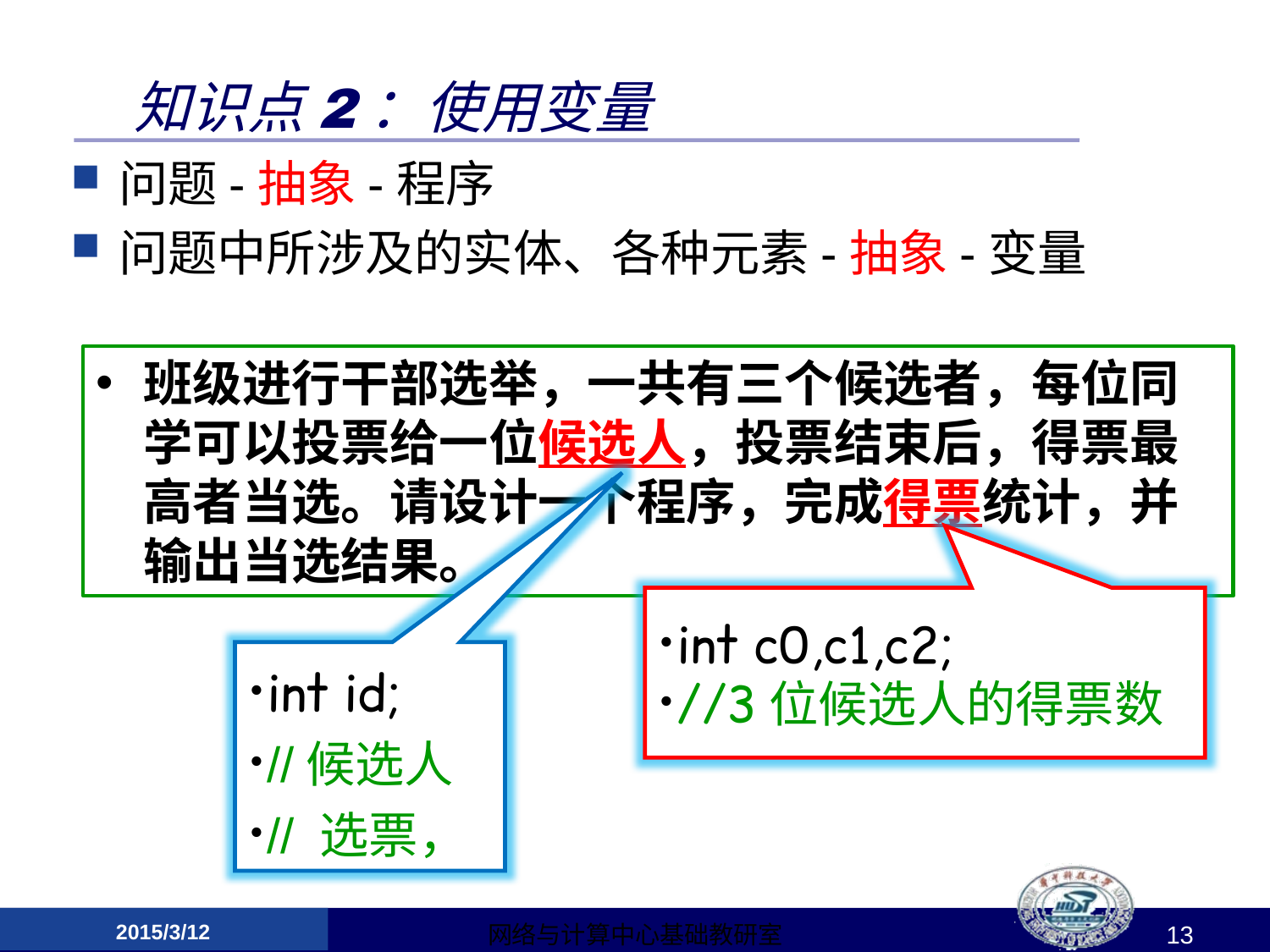

# 知识点2：使用变量
问题-抽象-程序
问题中所涉及的实体、各种元素-抽象-变量
班级进行干部选举，一共有三个候选者，每位同学可以投票给一位候选人，投票结束后，得票最高者当选。请设计一个程序，完成得票统计，并输出当选结果。
int c0,c1,c2;
//3位候选人的得票数
int id;
//候选人
// 选票，
2015/3/12
网络与计算中心基础教研室
13